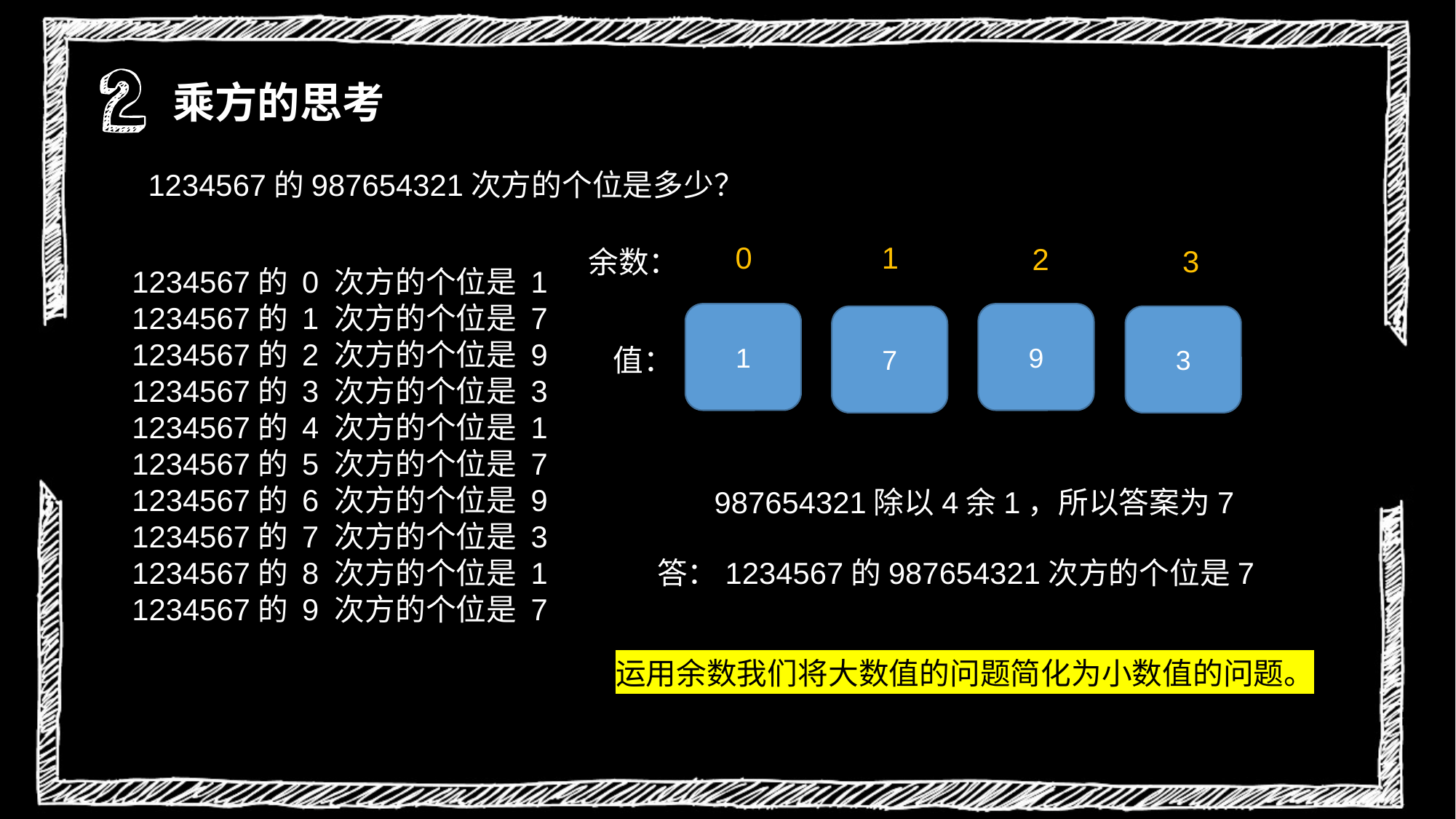

乘方的思考

1234567的987654321次方的个位是多少？
0
1
2
3
余数：
1234567的 0 次方的个位是 1
1234567的 1 次方的个位是 7
1234567的 2 次方的个位是 9
1234567的 3 次方的个位是 3
1234567的 4 次方的个位是 1
1234567的 5 次方的个位是 7
1234567的 6 次方的个位是 9
1234567的 7 次方的个位是 3
1234567的 8 次方的个位是 1
1234567的 9 次方的个位是 7

1
9
7
3
值：
987654321除以4余1，所以答案为7
答：1234567的987654321次方的个位是7

运用余数我们将大数值的问题简化为小数值的问题。